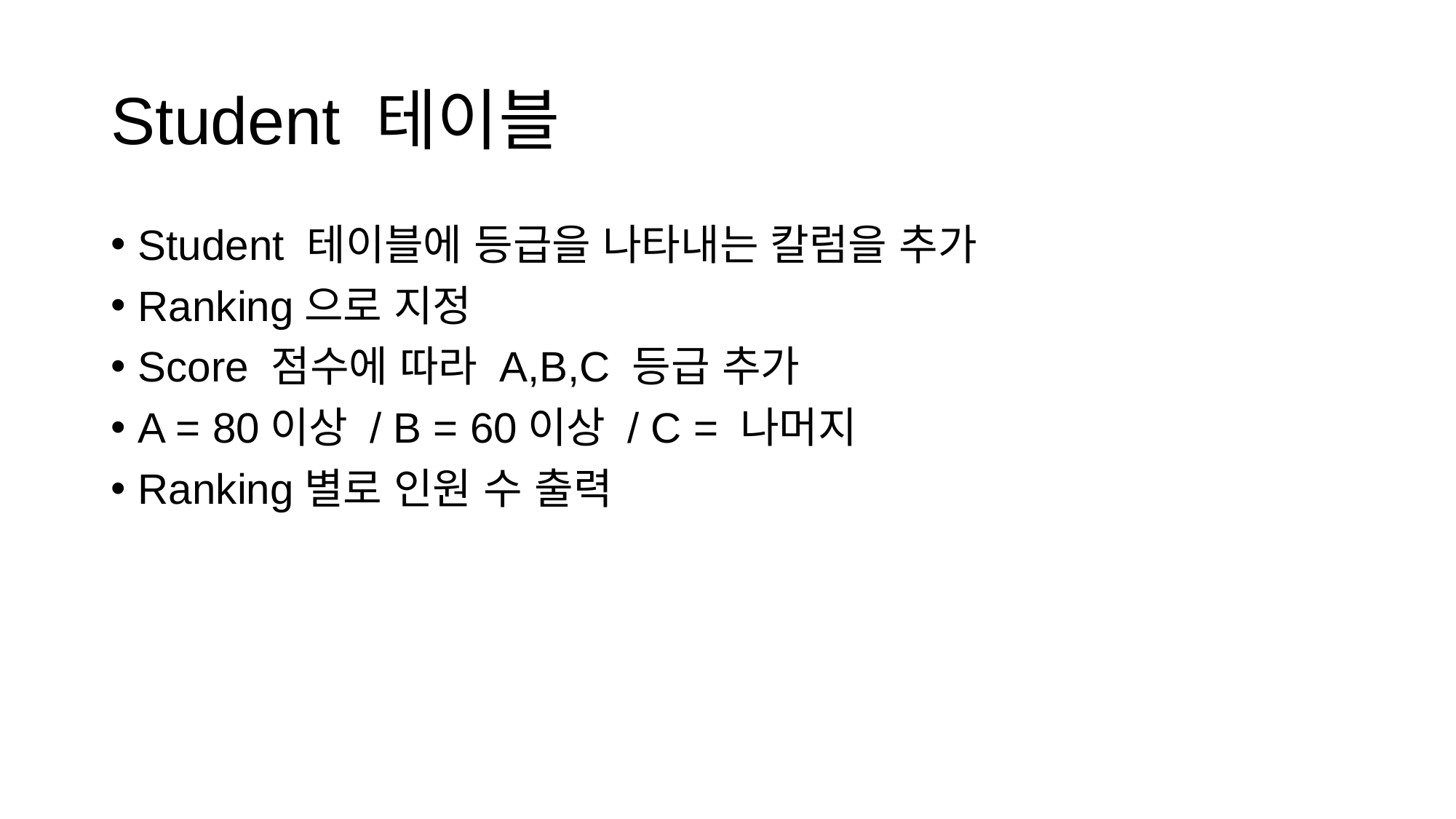

# Student 테이블
Student 테이블에 등급을 나타내는 칼럼을 추가
Ranking으로 지정
Score 점수에 따라 A,B,C 등급 추가
A = 80이상 / B = 60이상 / C = 나머지
Ranking별로 인원 수 출력